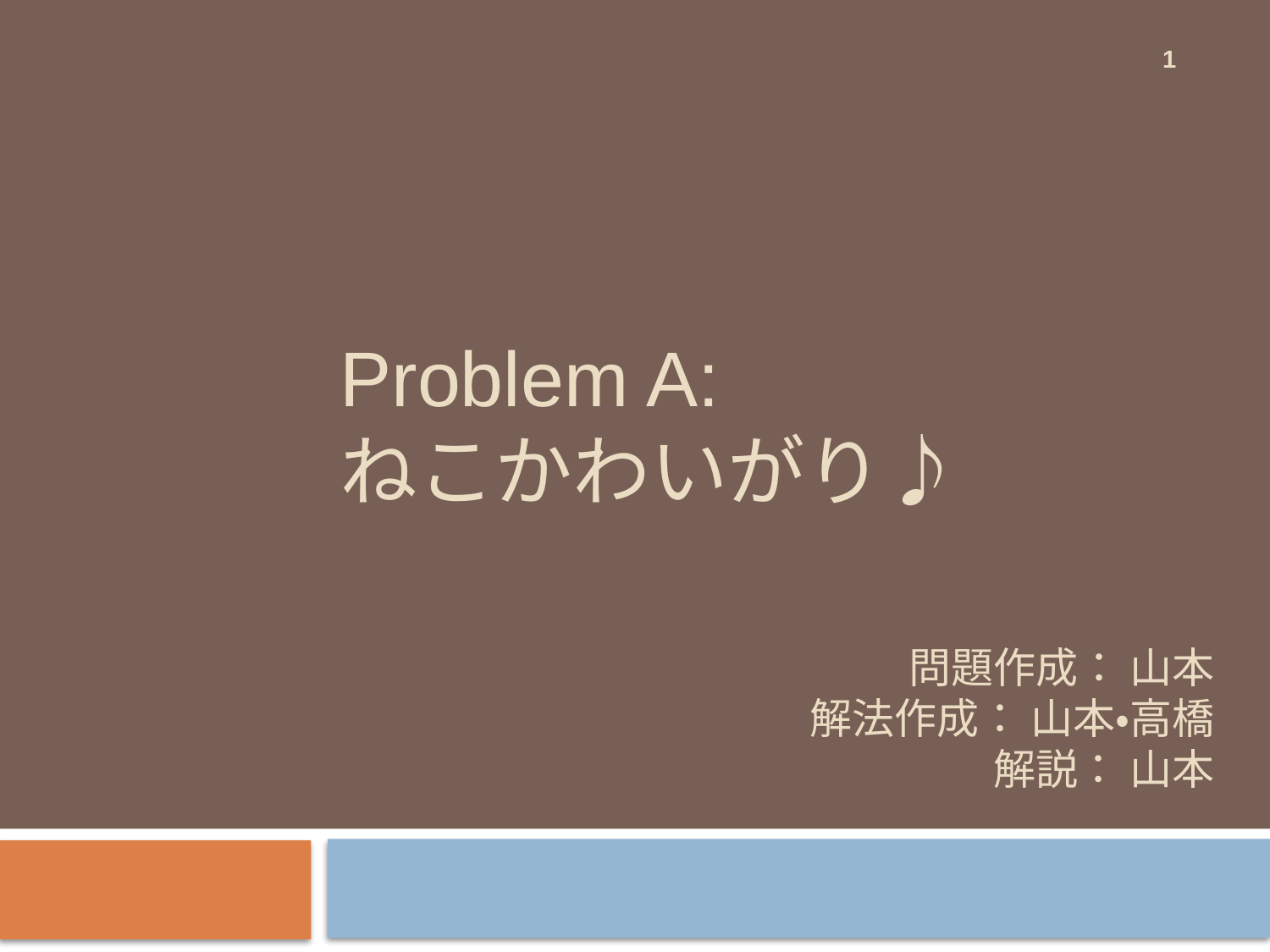

1
# Problem A: ねこかわいがり♪
問題作成： 山本
解法作成： 山本・高橋
解説： 山本